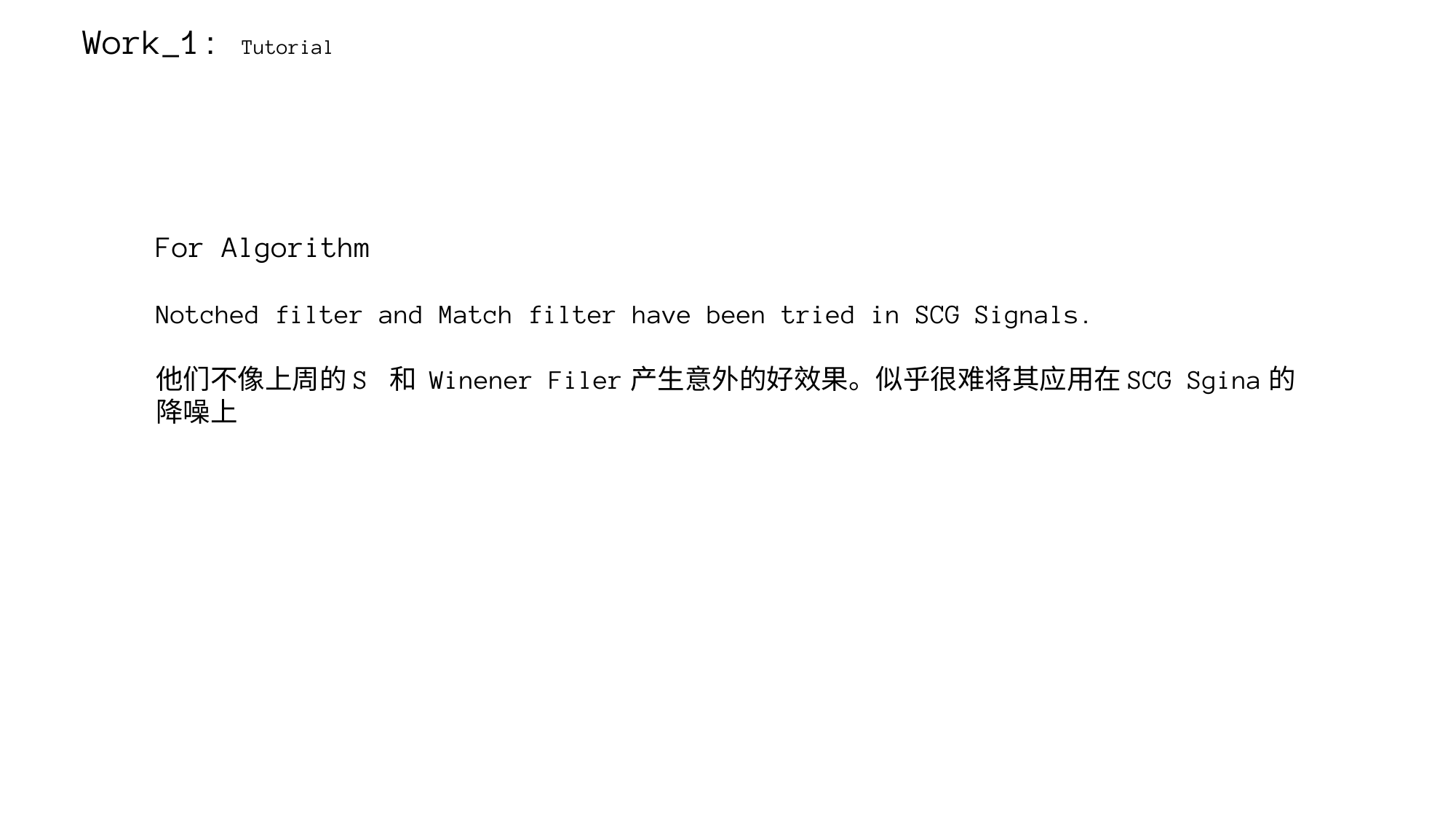

Work_1: Tutorial
For Algorithm

Notched filter and Match filter have been tried in SCG Signals.

他们不像上周的S 和 Winener Filer产生意外的好效果。似乎很难将其应用在SCG Sgina的降噪上